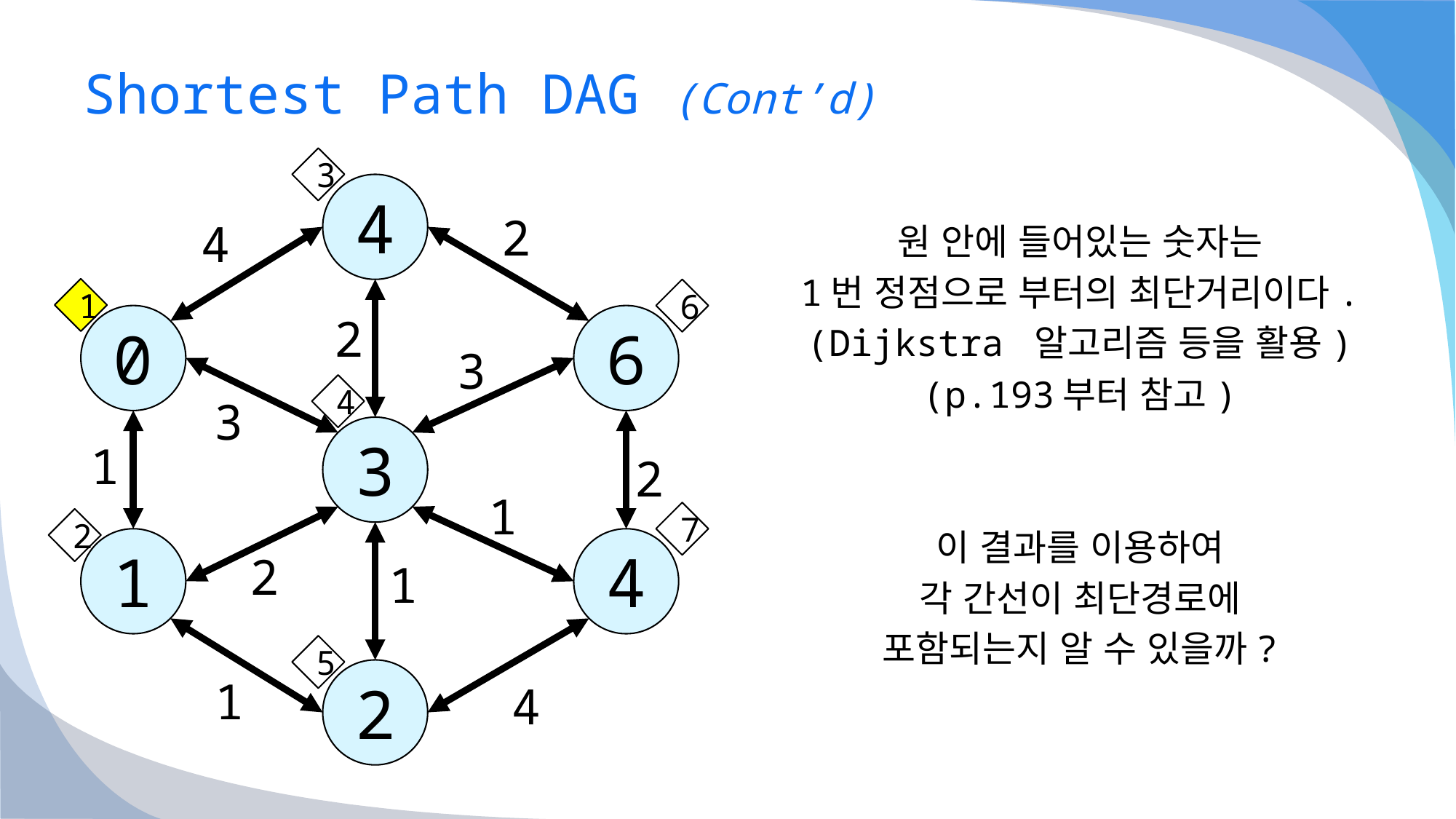

# Shortest Path DAG (Cont’d)
3
1
6
4
7
2
5

원 안에 들어있는 숫자는
1번 정점으로 부터의 최단거리이다.
(Dijkstra 알고리즘 등을 활용)
(p.193부터 참고)

이 결과를 이용하여
각 간선이 최단경로에
포함되는지 알 수 있을까?

4
2
4
2
0
6
3
3
3
1
2
1
1
4
2
1
2
1
4